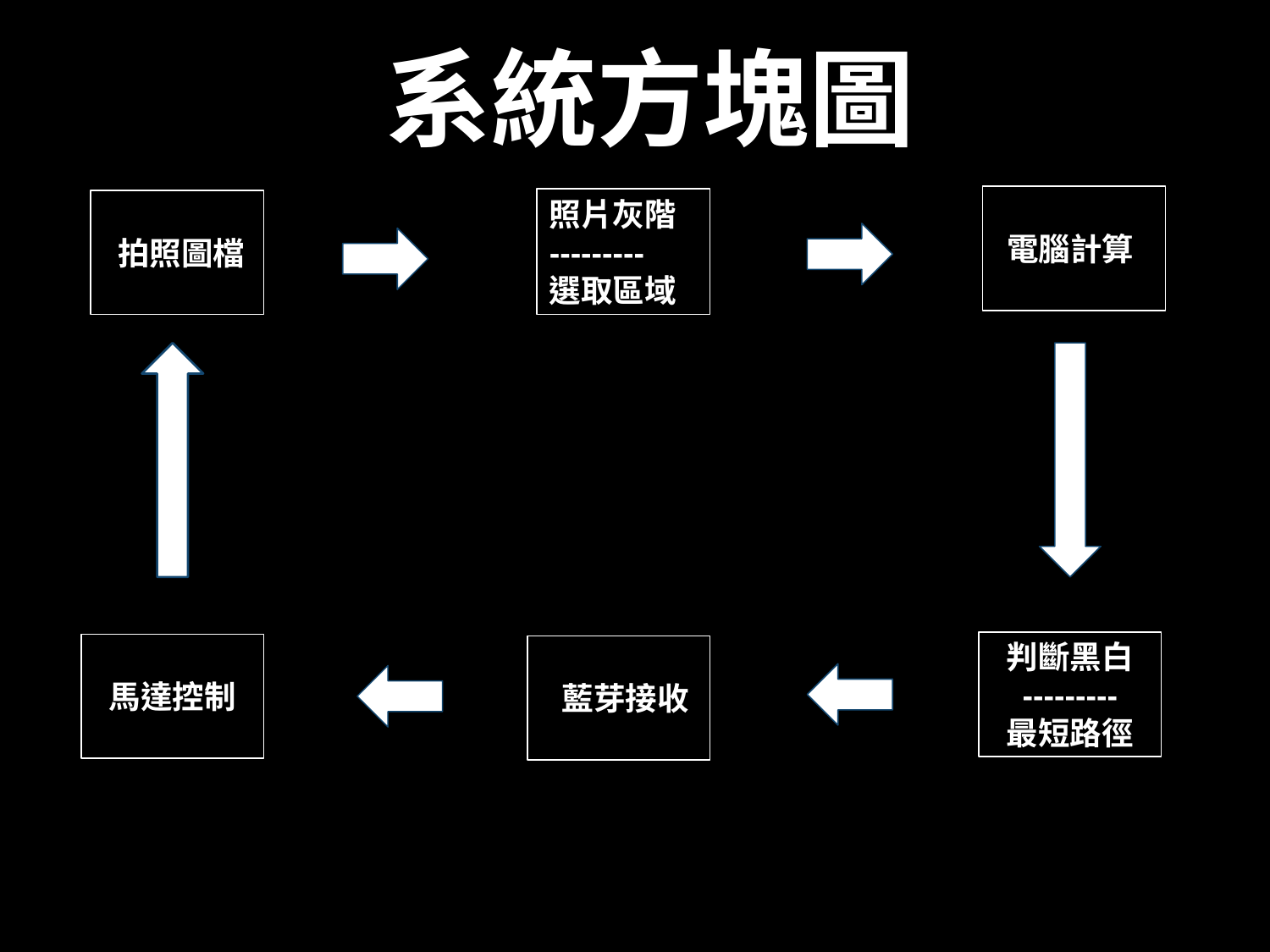

# 系統方塊圖
電腦計算
照片灰階
---------
選取區域
 拍照圖檔

判斷黑白
---------
最短路徑
 馬達控制
  藍芽接收